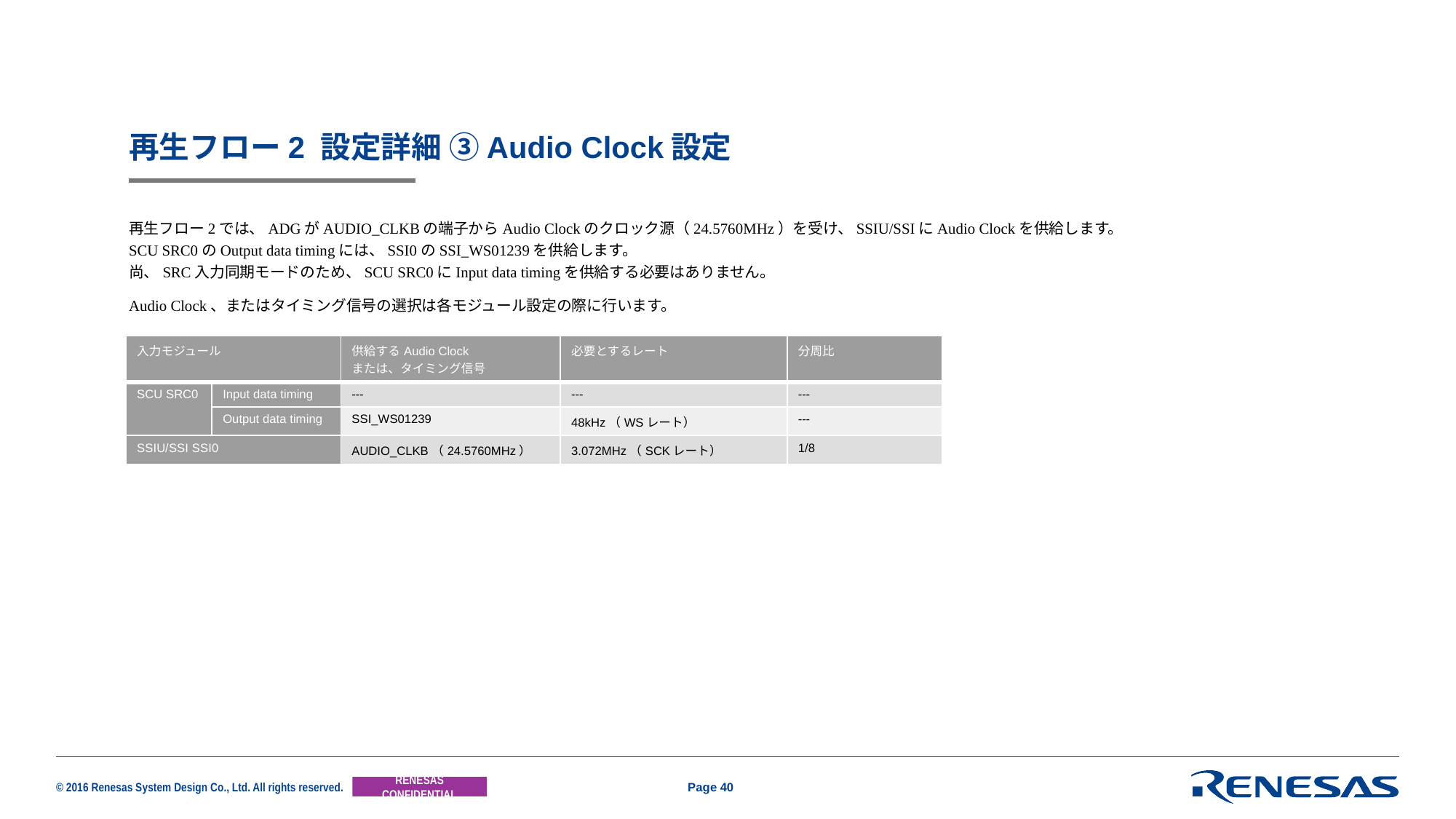

# 再生フロー2 設定詳細 ③Audio Clock設定
再生フロー2では、ADGがAUDIO_CLKBの端子からAudio Clockのクロック源（24.5760MHz）を受け、SSIU/SSIにAudio Clockを供給します。
SCU SRC0のOutput data timingには、SSI0のSSI_WS01239を供給します。
尚、SRC入力同期モードのため、SCU SRC0にInput data timingを供給する必要はありません。
Audio Clock、またはタイミング信号の選択は各モジュール設定の際に行います。
| 入力モジュール |  | 供給するAudio Clock または、タイミング信号 | 必要とするレート | 分周比 |
| --- | --- | --- | --- | --- |
| SCU SRC0 | Input data timing | --- | --- | --- |
|  | Output data timing | SSI\_WS01239 | 48kHz（WSレート） | --- |
| SSIU/SSI SSI0 |  | AUDIO\_CLKB（24.5760MHz） | 3.072MHz（SCKレート） | 1/8 |
Page 40